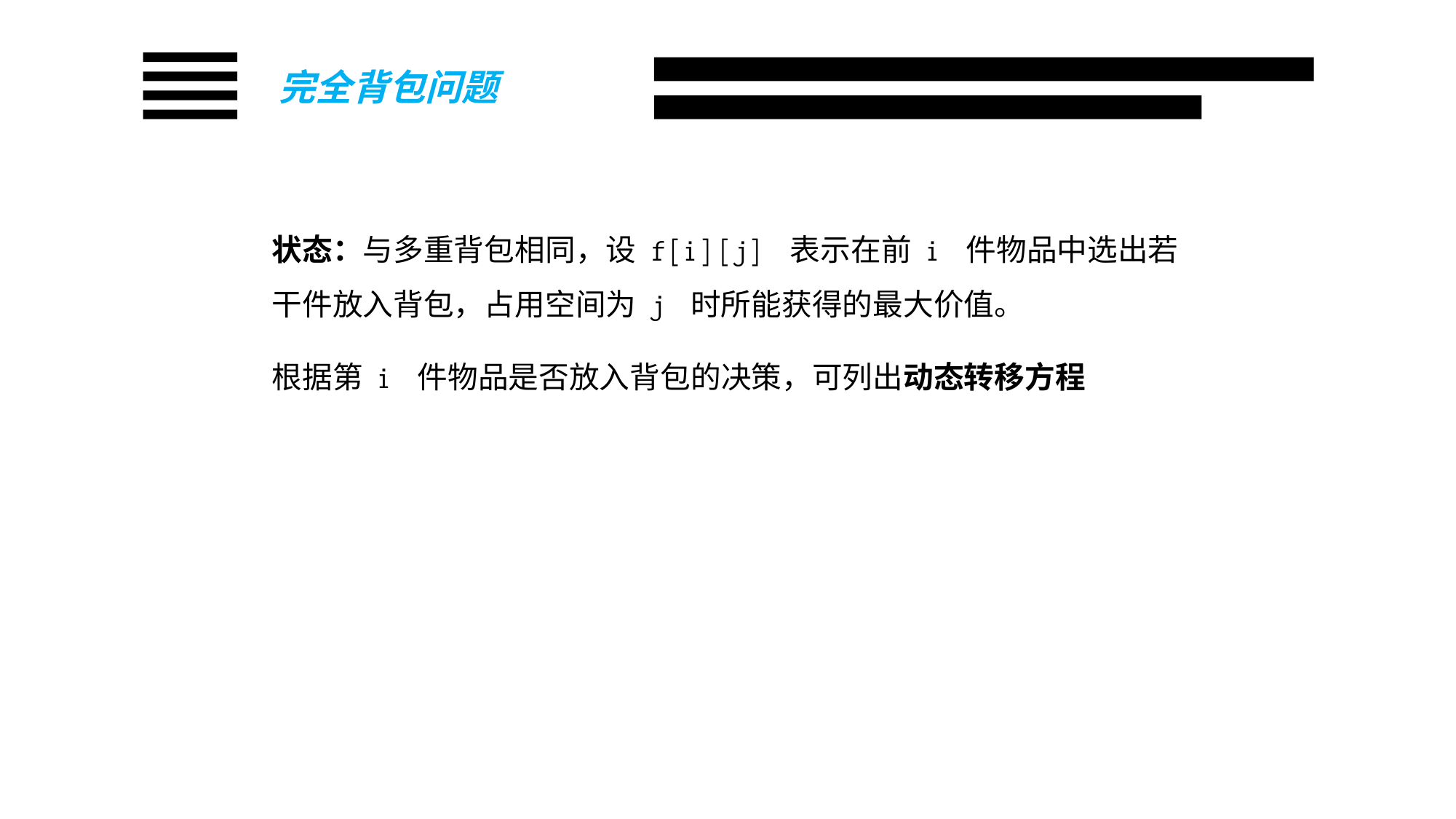

完全背包问题

状态：与多重背包相同，设 f[i][j] 表示在前 i 件物品中选出若干件放入背包，占用空间为 j 时所能获得的最大价值。
根据第 i 件物品是否放入背包的决策，可列出动态转移方程